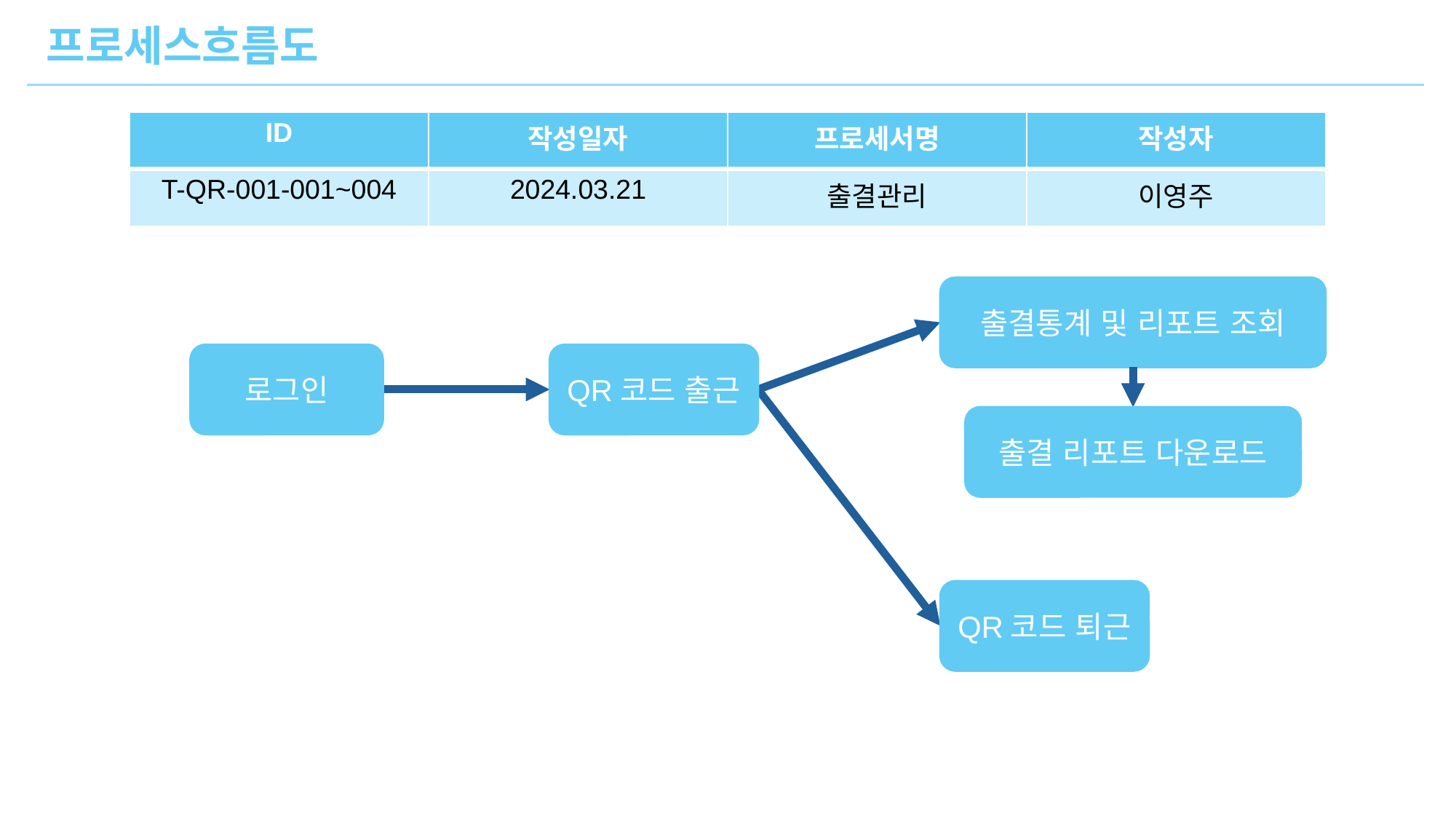

프로세스흐름도
| ID | 작성일자 | 프로세서명 | 작성자 |
| --- | --- | --- | --- |
| T-QR-001-001~004 | 2024.03.21 | 출결관리 | 이영주 |
출결통계 및 리포트 조회
로그인
QR코드 출근
출결 리포트 다운로드
QR코드 퇴근